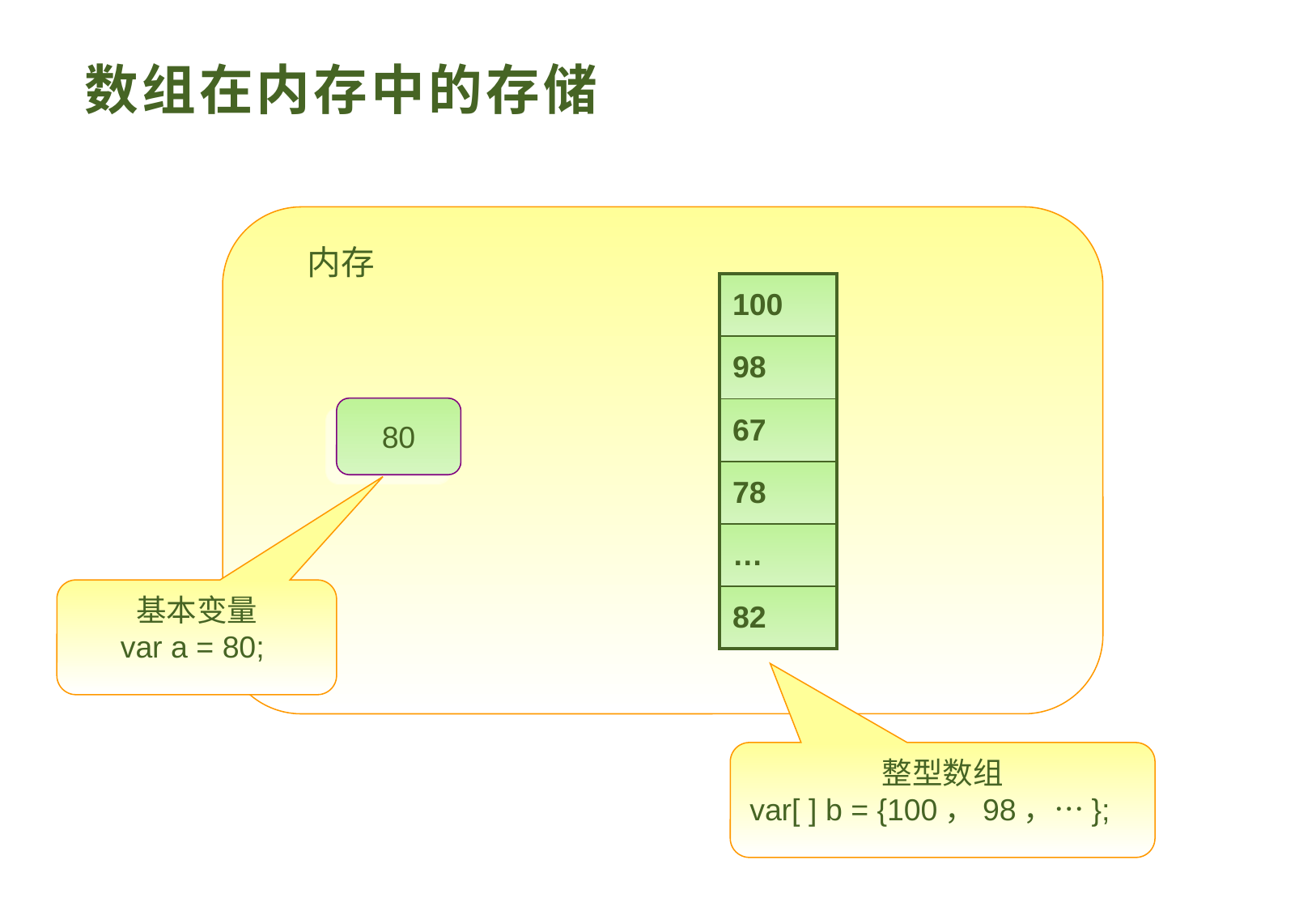

# 数组在内存中的存储

内存
| 100 |
| --- |
| 98 |
| 67 |
| 78 |
| … |
| 82 |
80
基本变量
var a = 80;
整型数组
var[ ] b = {100，98，…};